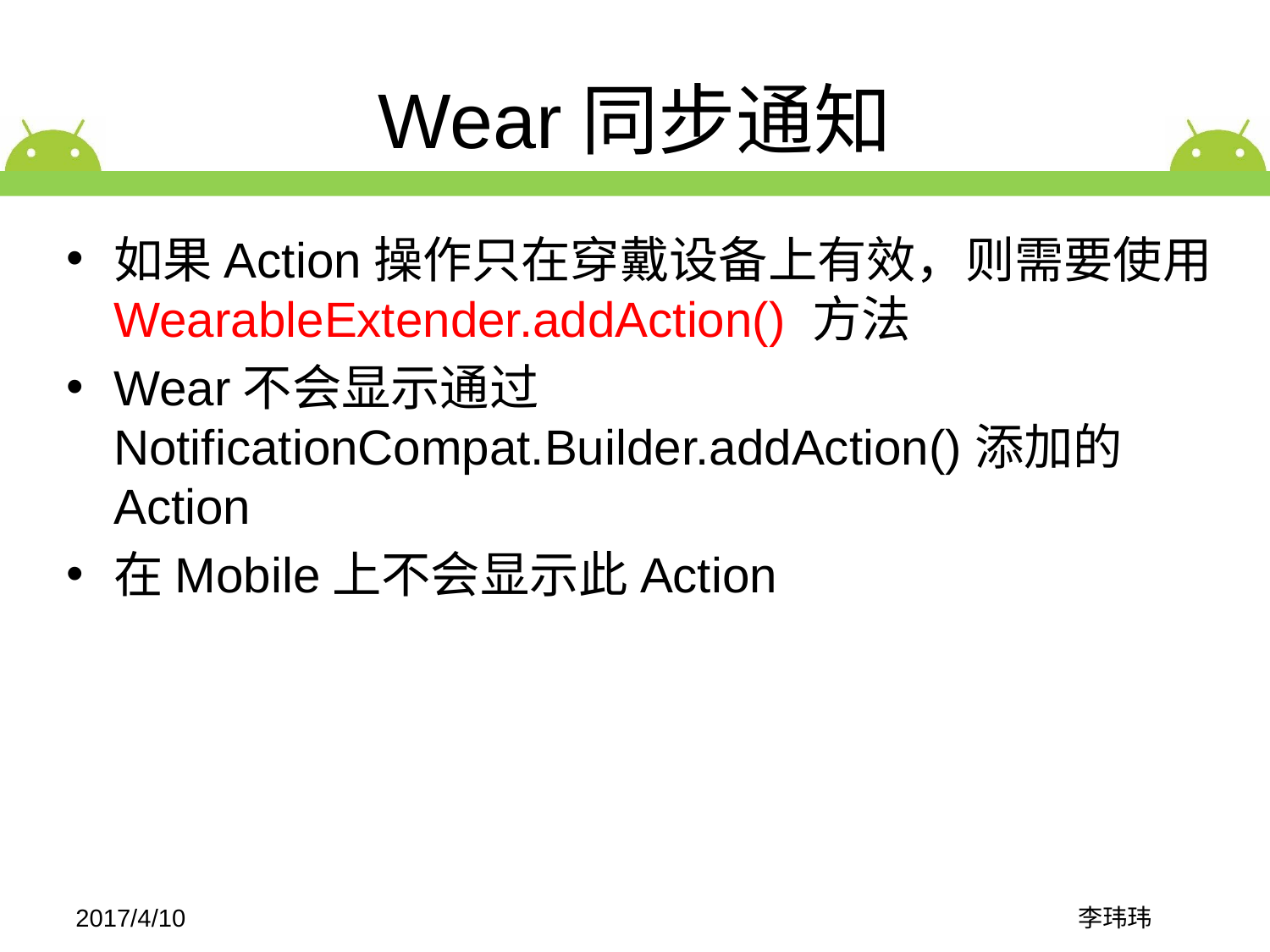

# Wear同步通知
如果Action操作只在穿戴设备上有效，则需要使用 WearableExtender.addAction() 方法
Wear不会显示通过NotificationCompat.Builder.addAction()添加的Action
在Mobile上不会显示此Action